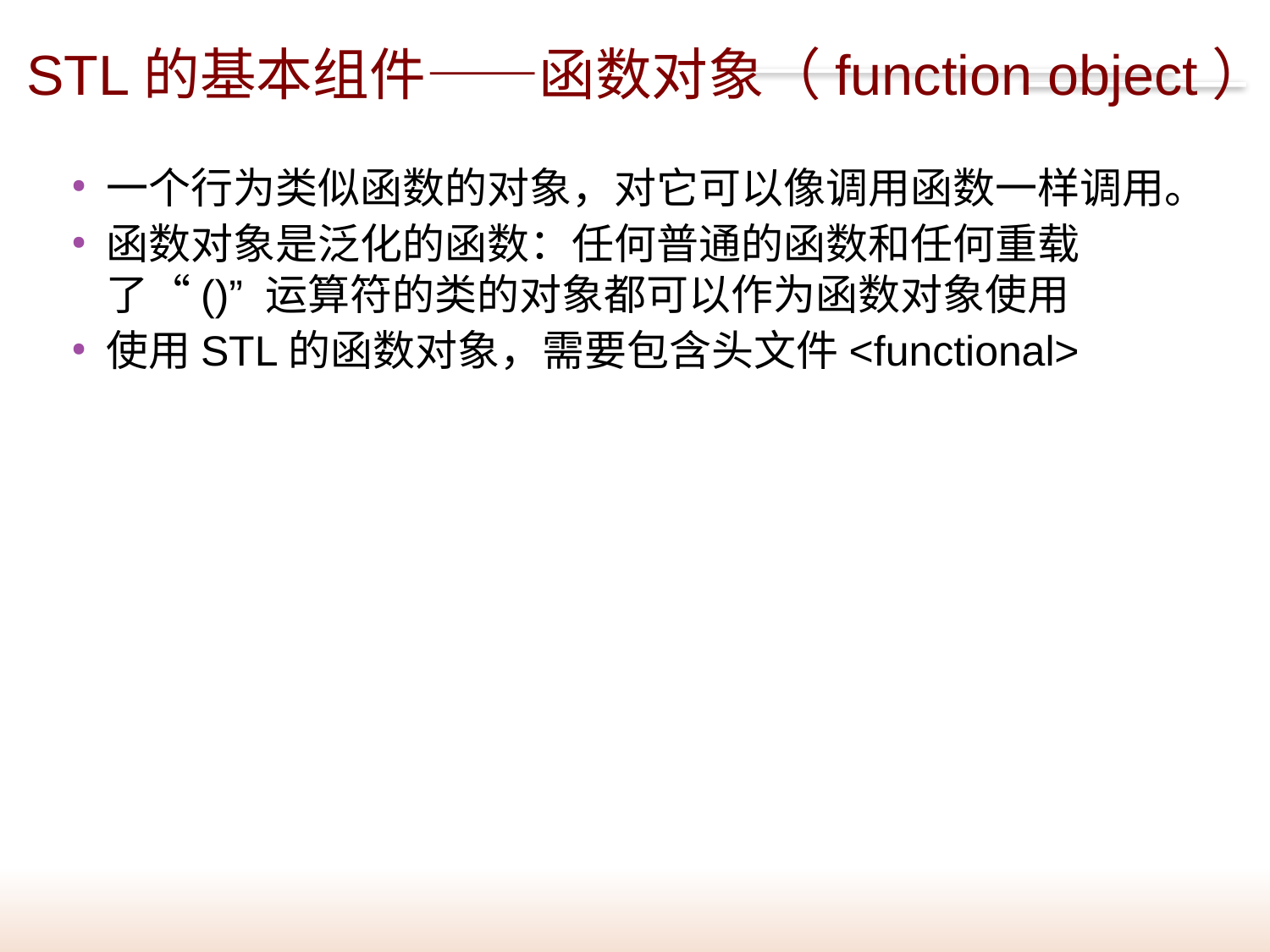

# STL的基本组件——函数对象（function object）
15
一个行为类似函数的对象，对它可以像调用函数一样调用。
函数对象是泛化的函数：任何普通的函数和任何重载了“()” 运算符的类的对象都可以作为函数对象使用
使用STL的函数对象，需要包含头文件<functional>